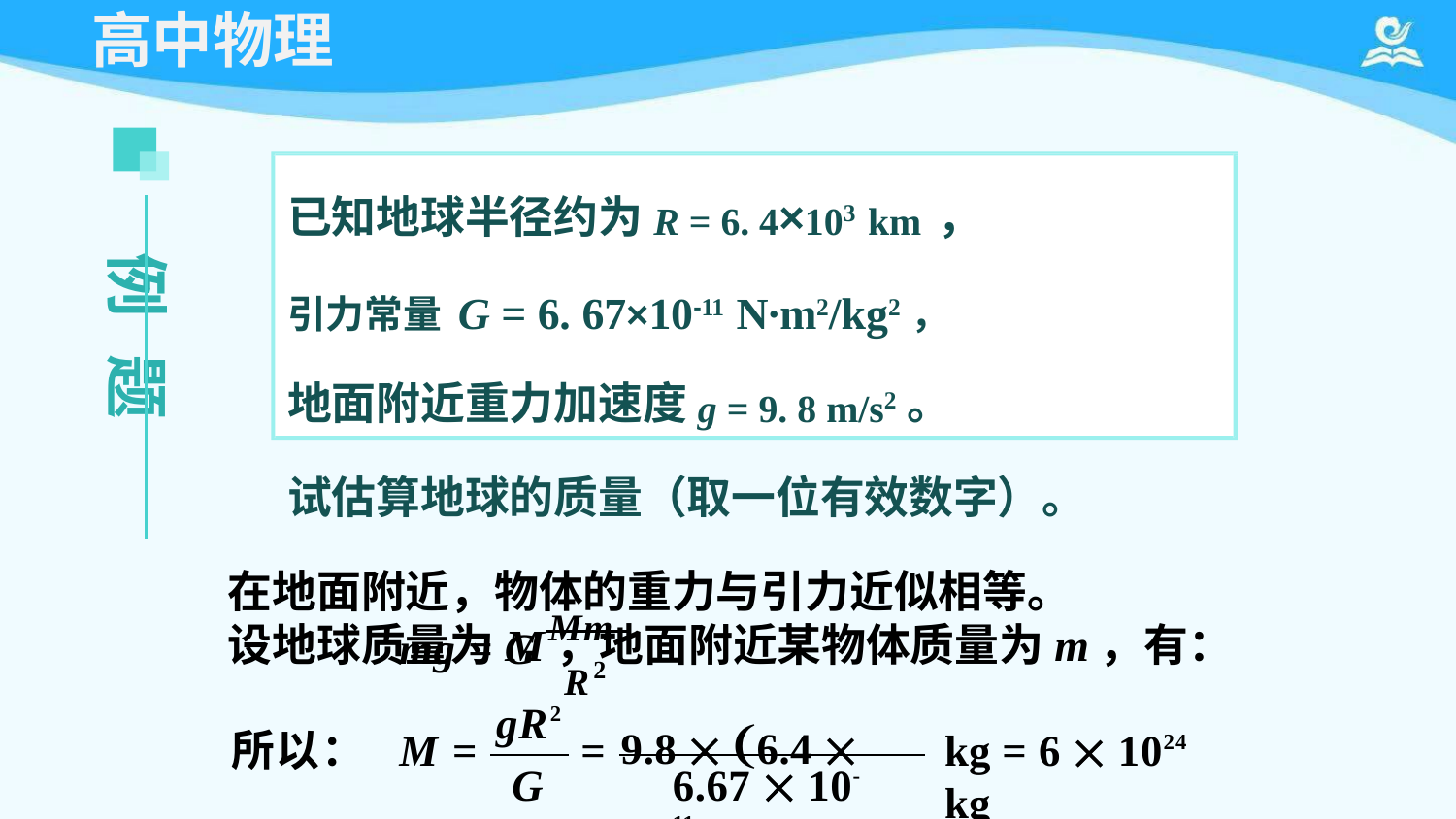

# 高中物理

已知地球半径约为R = 6. 4×103 km，
引力常量G = 6. 67×10-11 N∙m2/kg2，
地面附近重力加速度g = 9. 8 m/s2。
试估算地球的质量（取一位有效数字）。
在地面附近，物体的重力与引力近似相等。
设地球质量为M，地面附近某物体质量为m，有：

例
题
mg = G Mm
R2

9.8 × (6.4 × 106 )2
gR2
所以：	M =
=
kg = 6 × 1024 kg
G
6.67 × 10-11